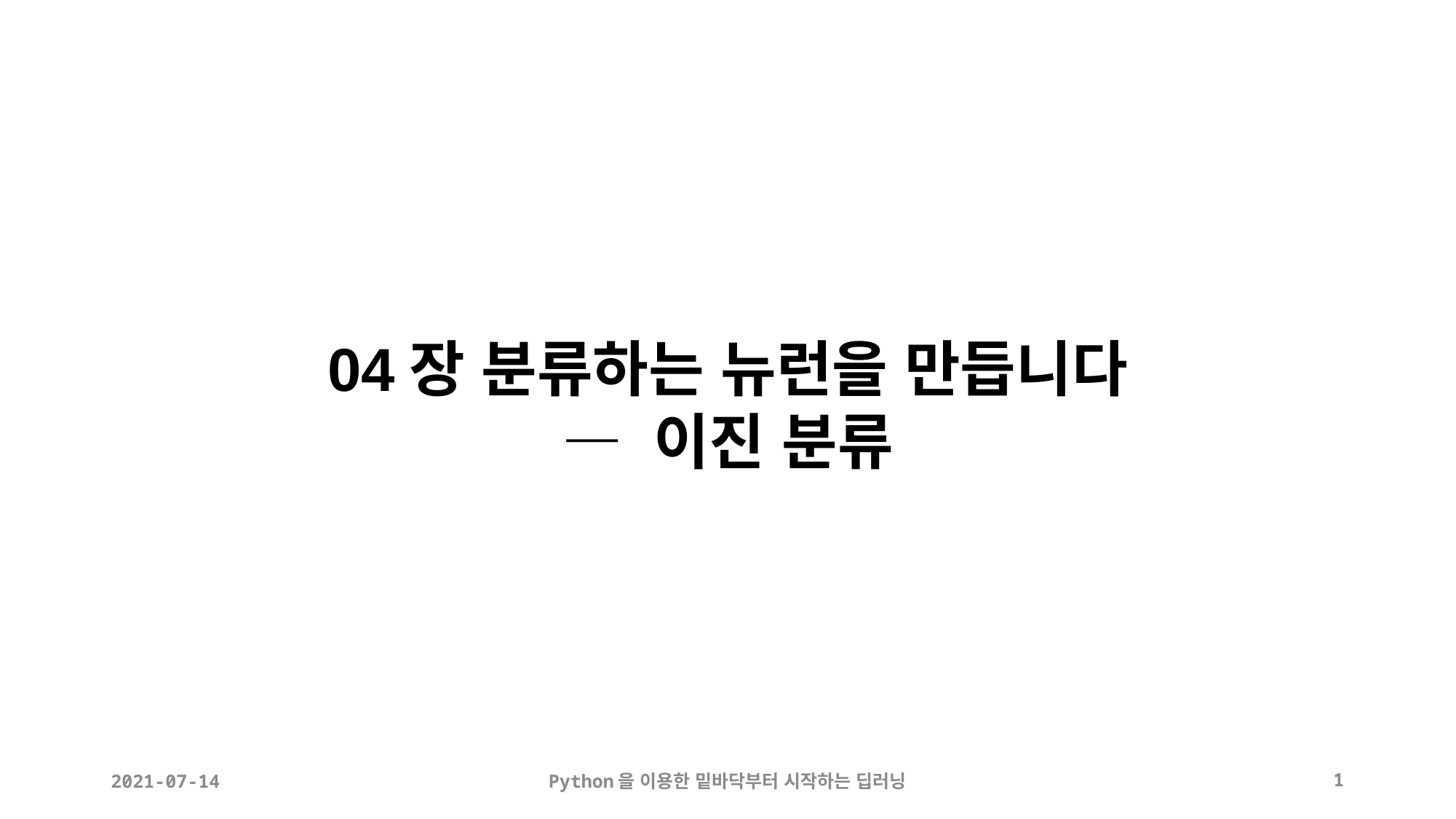

04장 분류하는 뉴런을 만듭니다
― 이진 분류
2021-07-14
Python을 이용한 밑바닥부터 시작하는 딥러닝
1